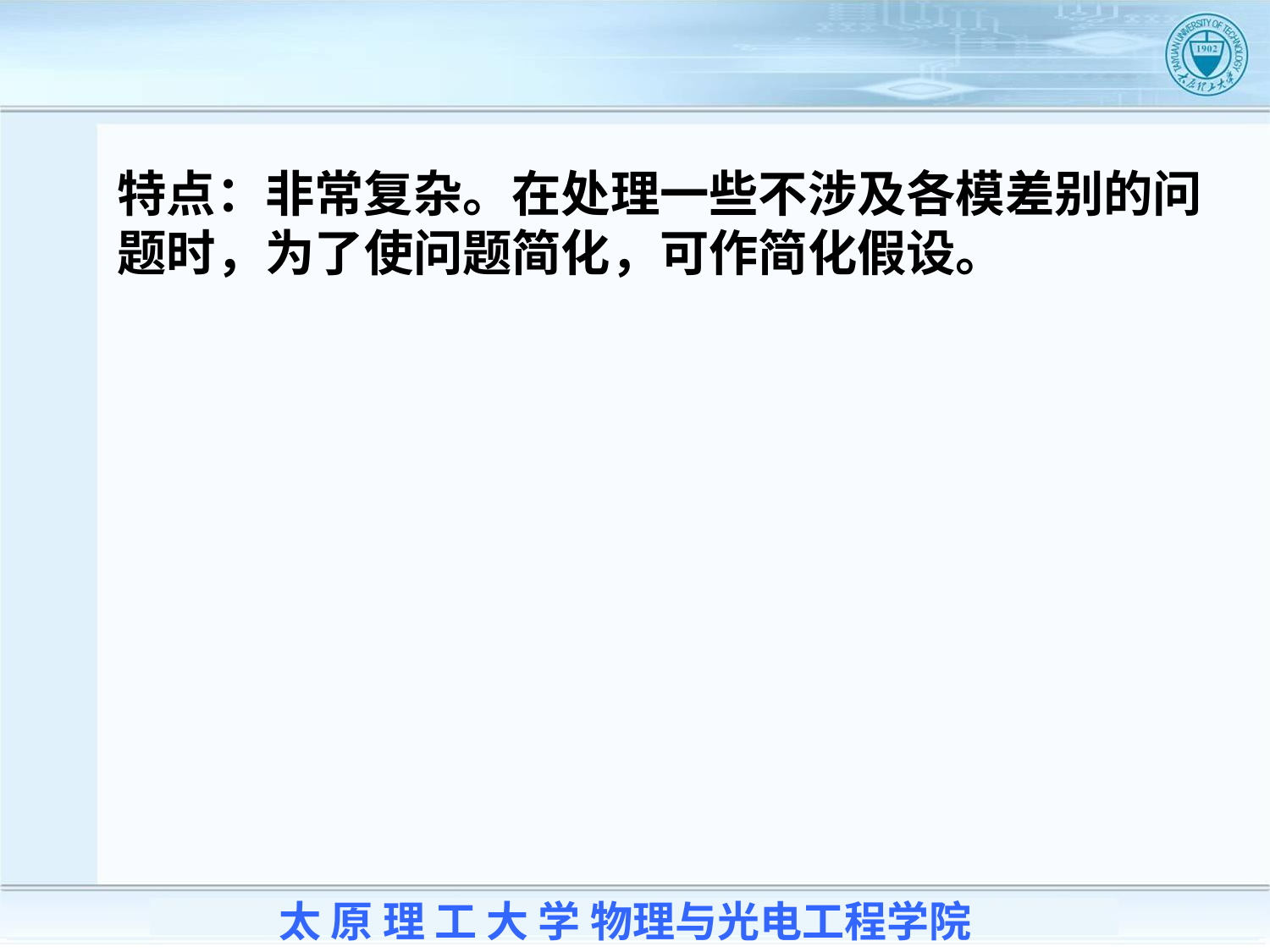

特点：非常复杂。在处理一些不涉及各模差别的问题时，为了使问题简化，可作简化假设。